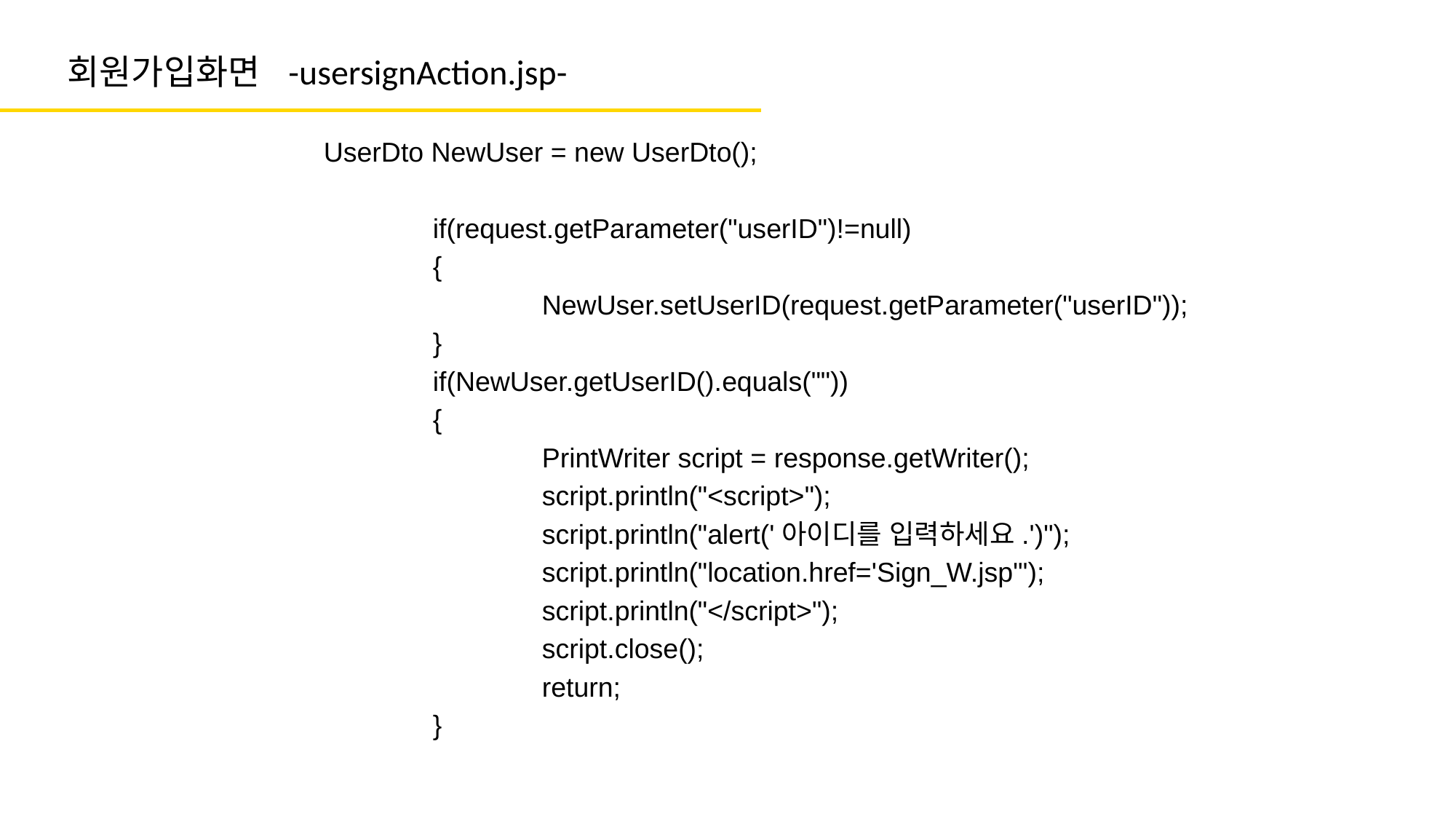

# 회원가입화면  -usersignAction.jsp-
UserDto NewUser = new UserDto();

	if(request.getParameter("userID")!=null)
	{
		NewUser.setUserID(request.getParameter("userID"));
	}
	if(NewUser.getUserID().equals(""))
	{
		PrintWriter script = response.getWriter();
		script.println("<script>");
		script.println("alert('아이디를 입력하세요.')");
		script.println("location.href='Sign_W.jsp'");
		script.println("</script>");
		script.close();
		return;
	}